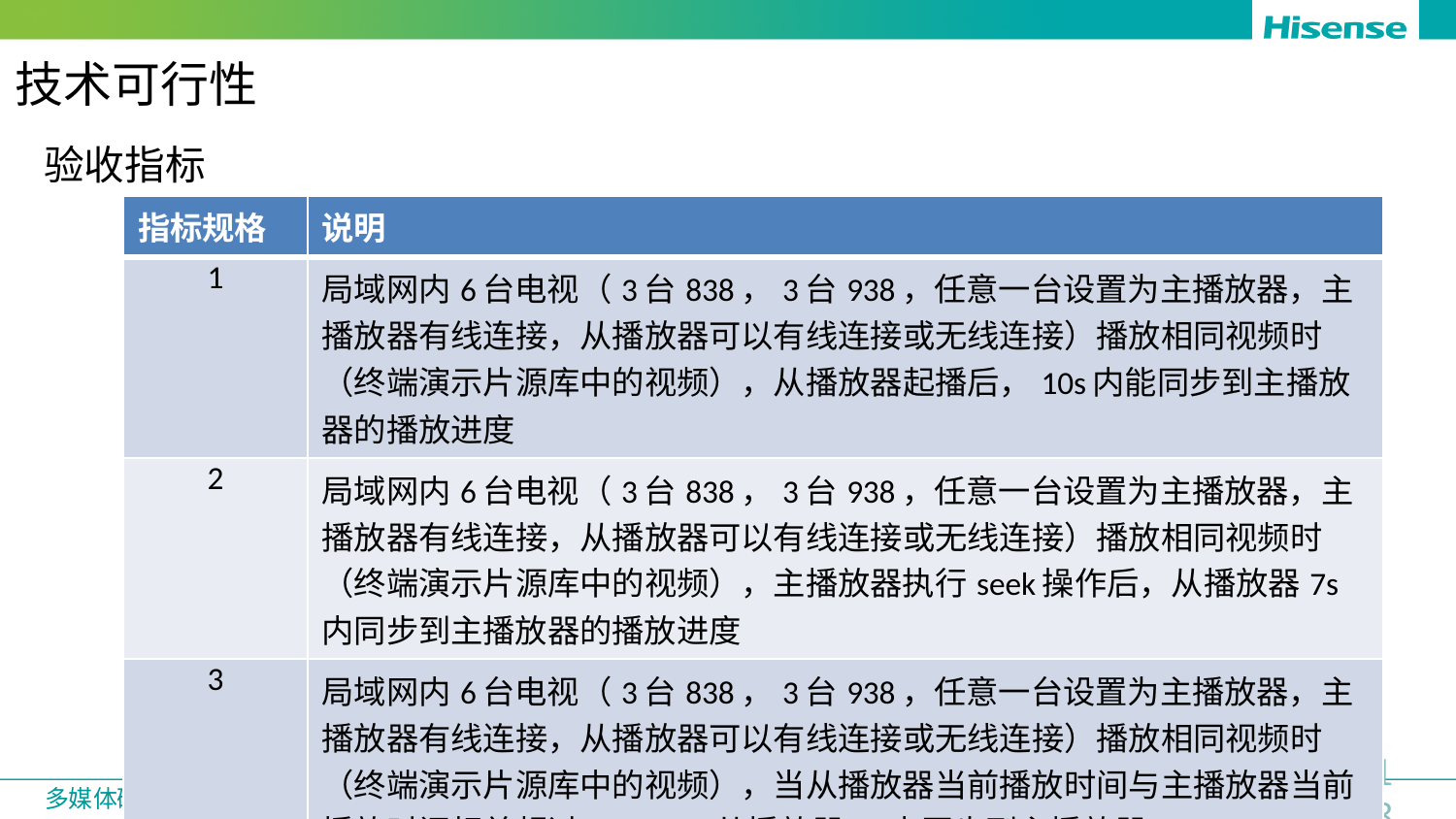

# 技术可行性
验收指标
| 指标规格 | 说明 |
| --- | --- |
| 1 | 局域网内6台电视（3台838，3台938，任意一台设置为主播放器，主播放器有线连接，从播放器可以有线连接或无线连接）播放相同视频时（终端演示片源库中的视频），从播放器起播后，10s内能同步到主播放器的播放进度 |
| 2 | 局域网内6台电视（3台838，3台938，任意一台设置为主播放器，主播放器有线连接，从播放器可以有线连接或无线连接）播放相同视频时（终端演示片源库中的视频），主播放器执行seek操作后，从播放器7s内同步到主播放器的播放进度 |
| 3 | 局域网内6台电视（3台838，3台938，任意一台设置为主播放器，主播放器有线连接，从播放器可以有线连接或无线连接）播放相同视频时（终端演示片源库中的视频），当从播放器当前播放时间与主播放器当前播放时间相差超过100ms，从播放器7s内同步到主播放器 |
14/18
多媒体研发中心